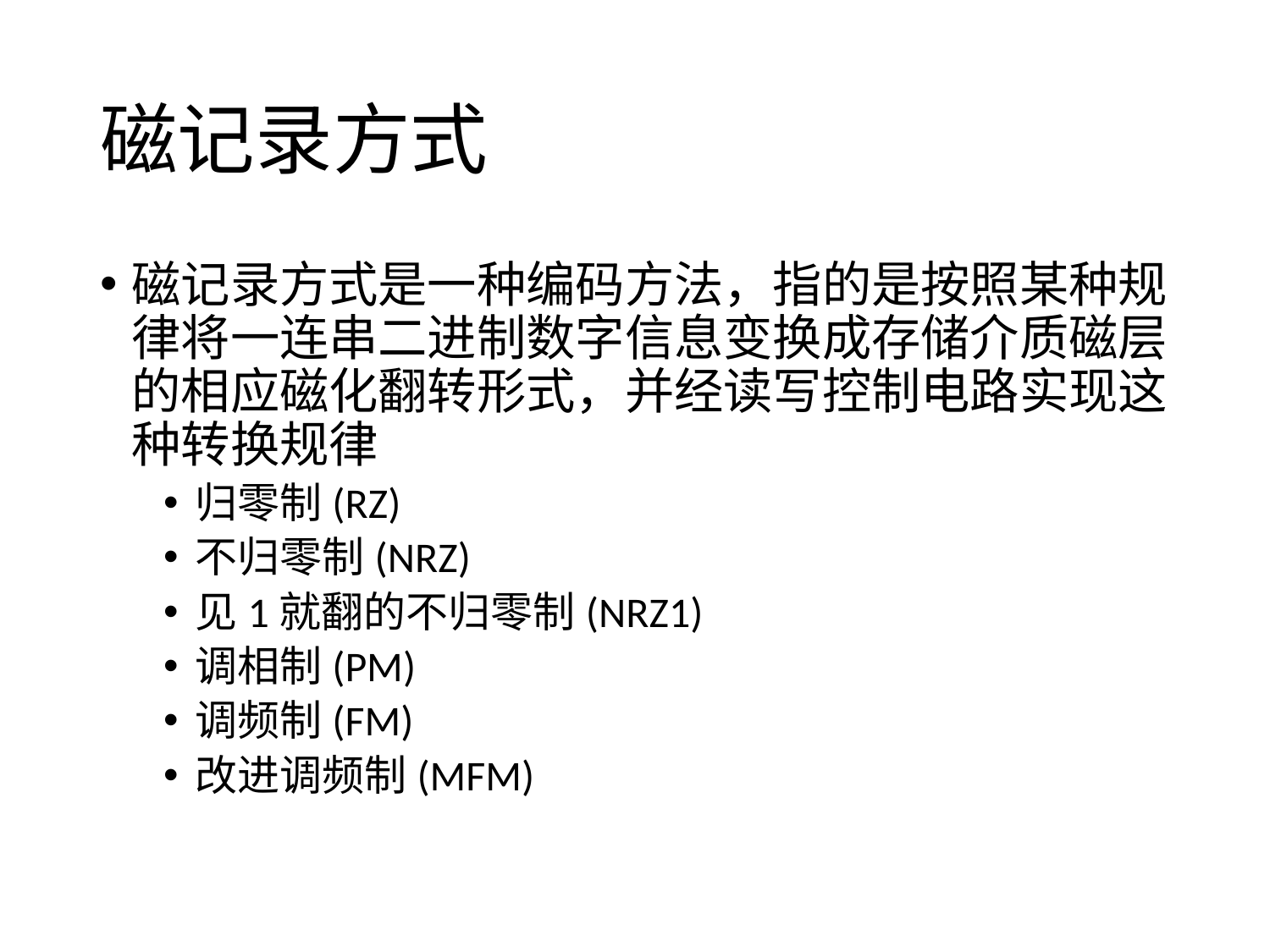

# 磁记录方式
磁记录方式是一种编码方法，指的是按照某种规律将一连串二进制数字信息变换成存储介质磁层的相应磁化翻转形式，并经读写控制电路实现这种转换规律
归零制(RZ)
不归零制(NRZ)
见1就翻的不归零制(NRZ1)
调相制(PM)
调频制(FM)
改进调频制(MFM)